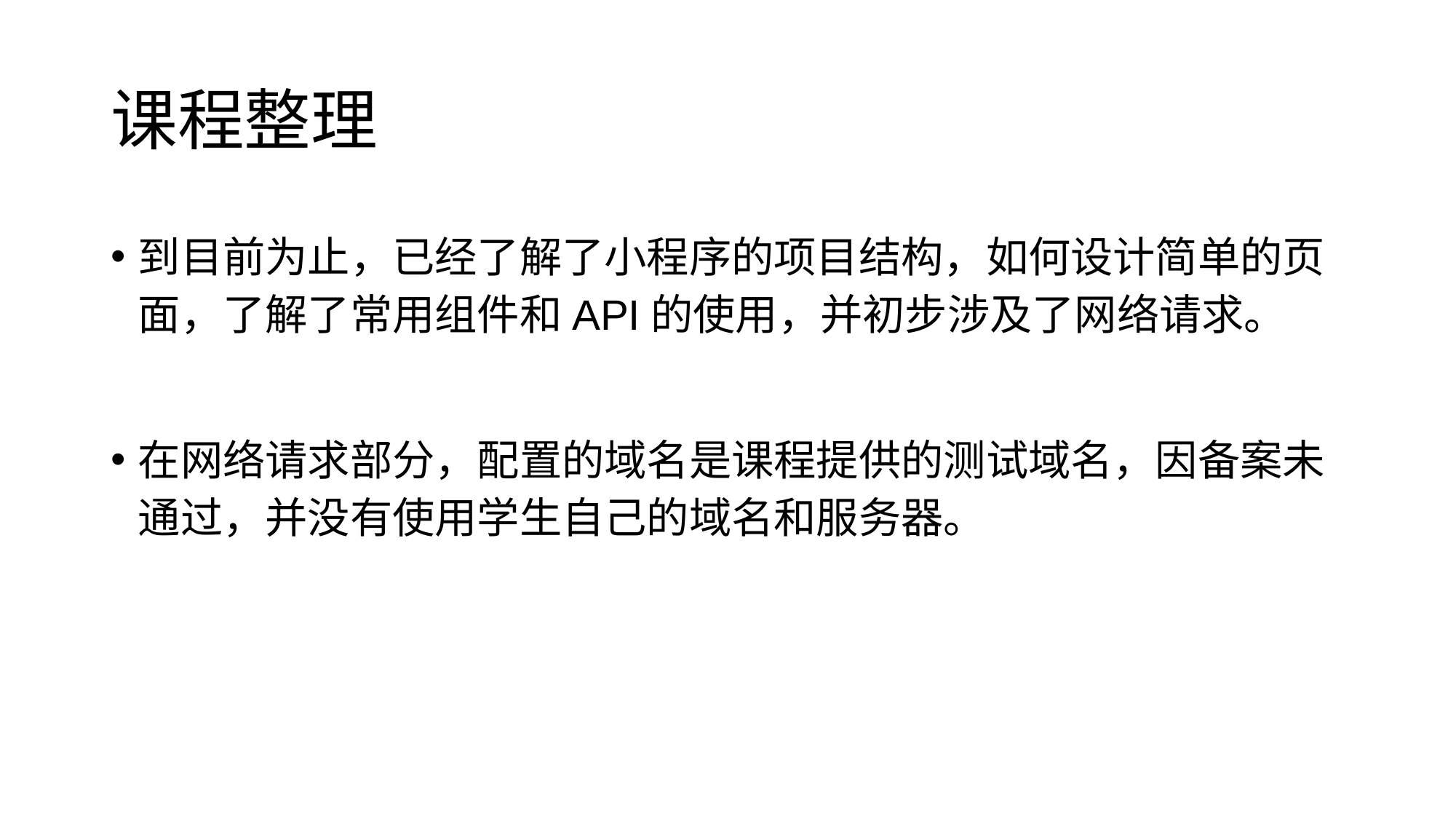

# 课程整理
到目前为止，已经了解了小程序的项目结构，如何设计简单的页面，了解了常用组件和API的使用，并初步涉及了网络请求。

在网络请求部分，配置的域名是课程提供的测试域名，因备案未通过，并没有使用学生自己的域名和服务器。